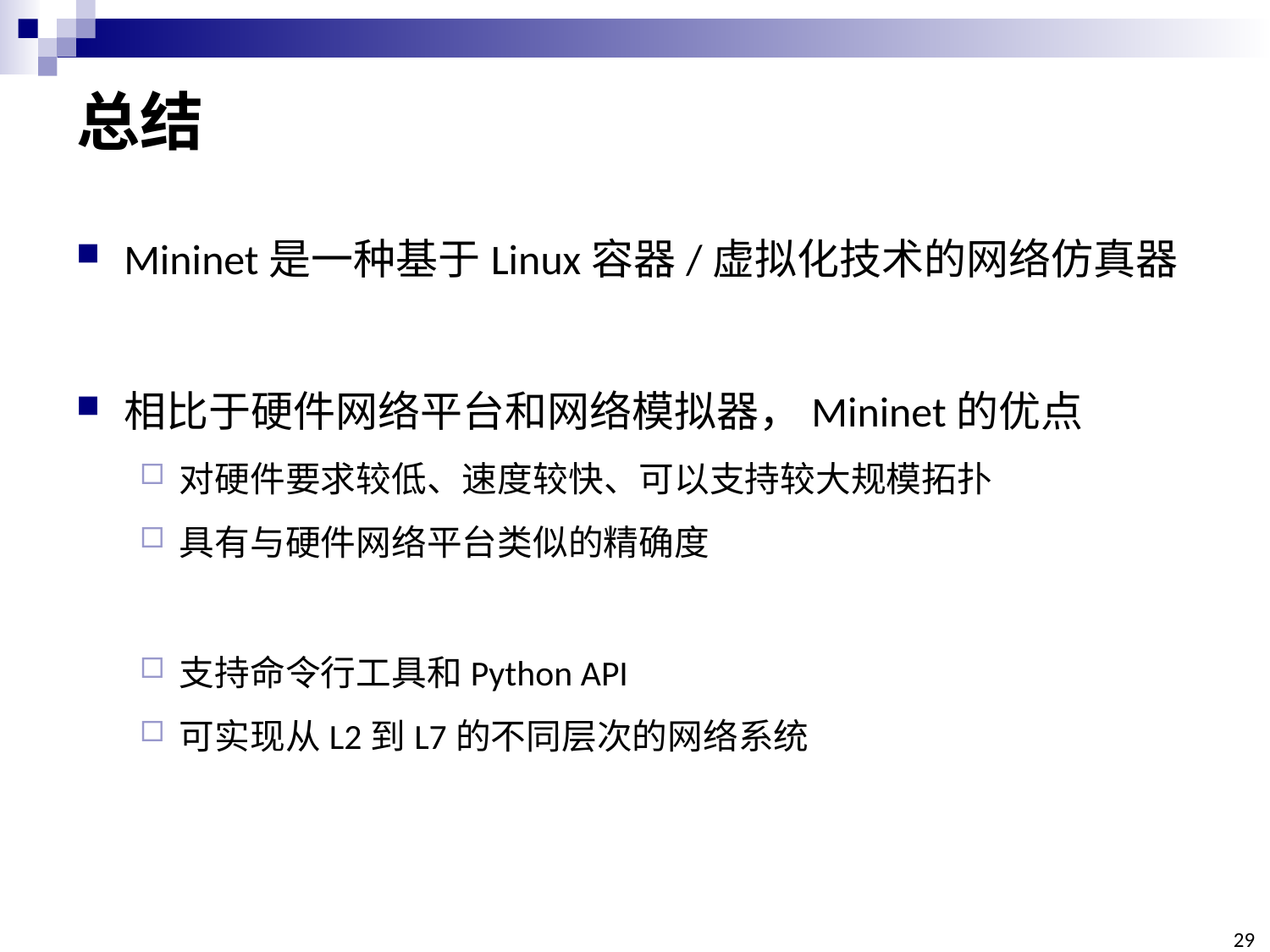

# 总结
Mininet是一种基于Linux容器/虚拟化技术的网络仿真器

相比于硬件网络平台和网络模拟器，Mininet的优点
对硬件要求较低、速度较快、可以支持较大规模拓扑
具有与硬件网络平台类似的精确度

支持命令行工具和Python API
可实现从L2到L7的不同层次的网络系统
29